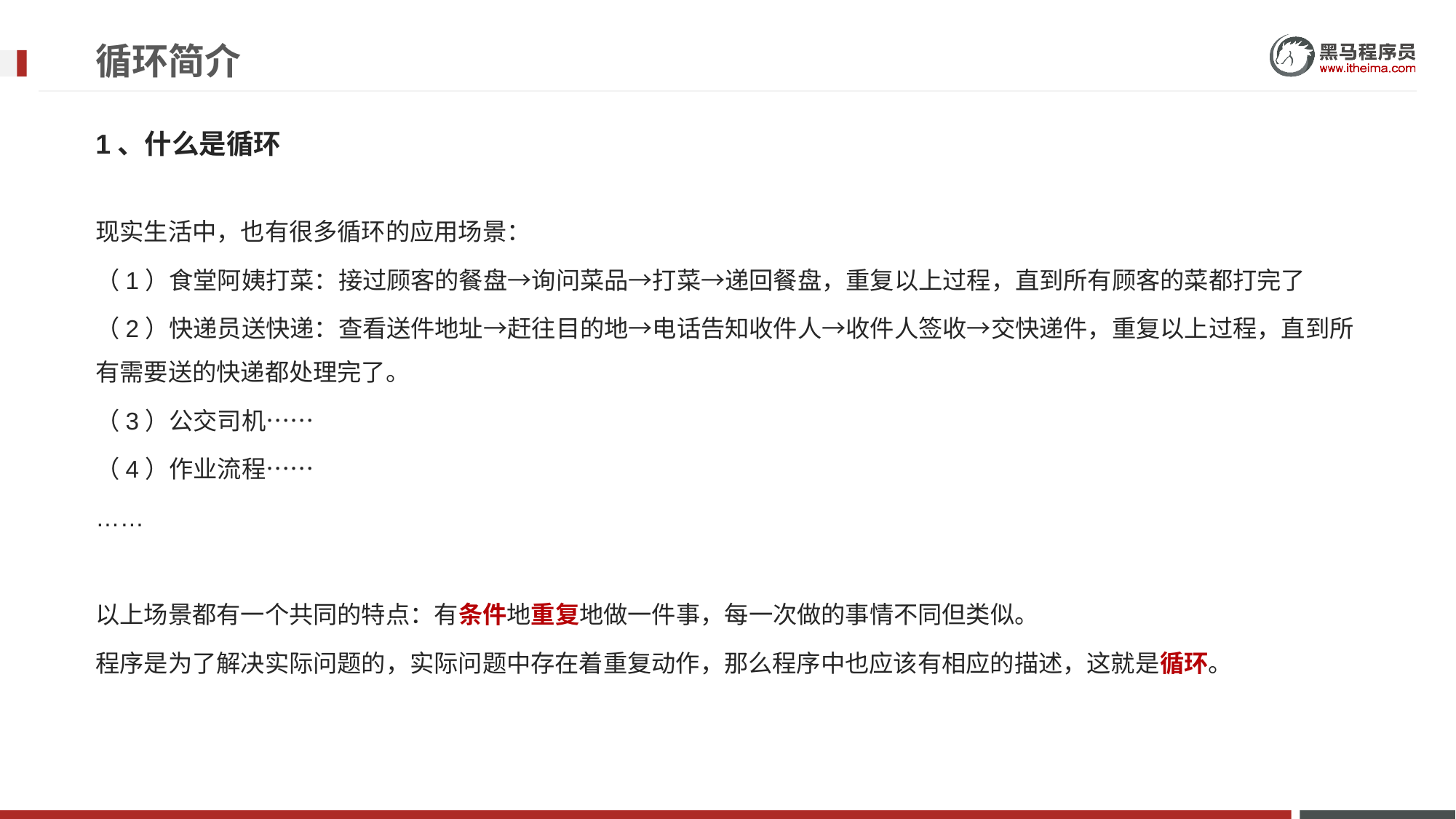

# 循环简介
1、什么是循环
现实生活中，也有很多循环的应用场景：
（1）食堂阿姨打菜：接过顾客的餐盘→询问菜品→打菜→递回餐盘，重复以上过程，直到所有顾客的菜都打完了
（2）快递员送快递：查看送件地址→赶往目的地→电话告知收件人→收件人签收→交快递件，重复以上过程，直到所有需要送的快递都处理完了。
（3）公交司机……
（4）作业流程……
……

以上场景都有一个共同的特点：有条件地重复地做一件事，每一次做的事情不同但类似。
程序是为了解决实际问题的，实际问题中存在着重复动作，那么程序中也应该有相应的描述，这就是循环。